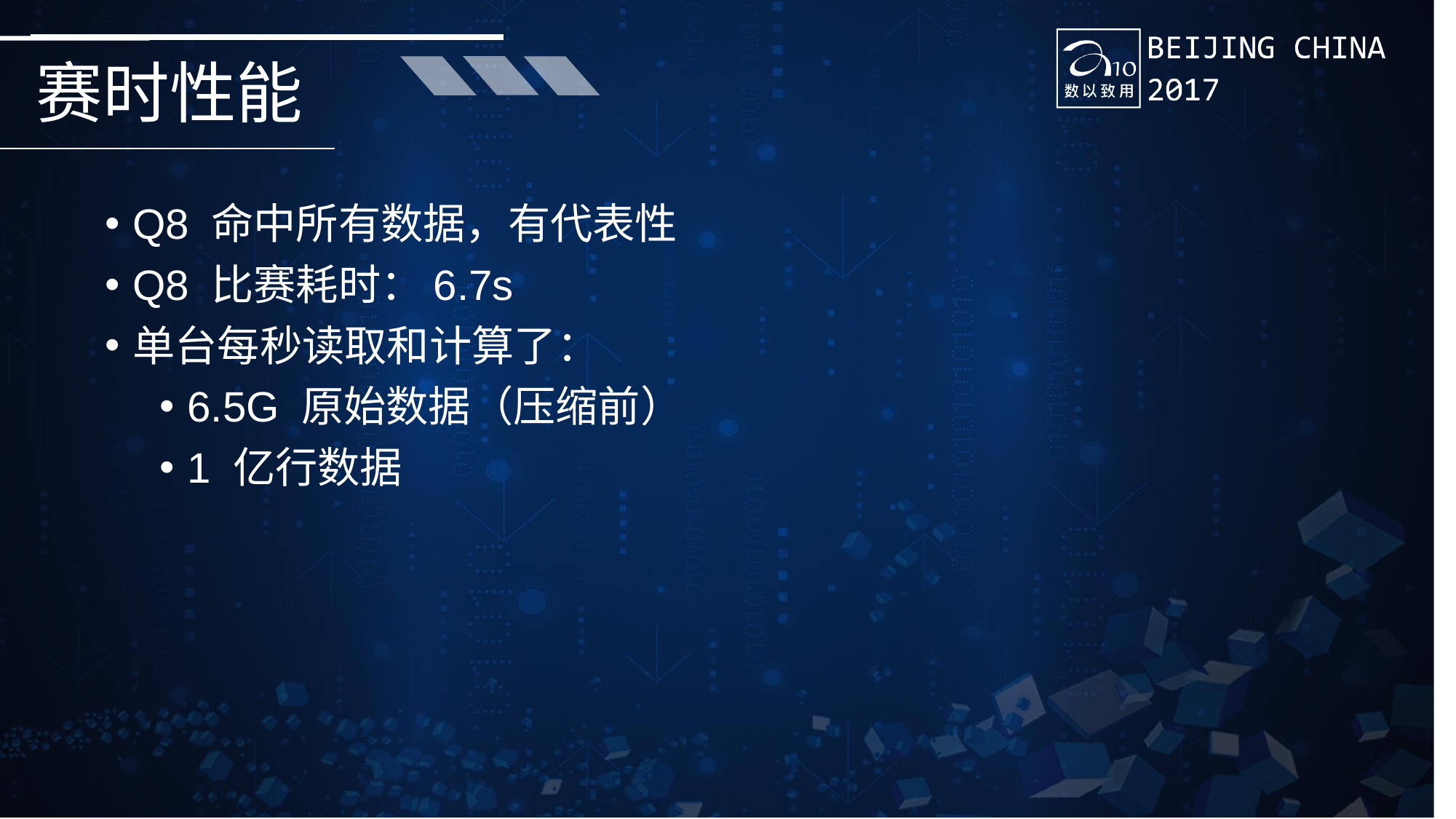

# 赛时性能
Q8 命中所有数据，有代表性
Q8 比赛耗时：6.7s
单台每秒读取和计算了：
6.5G 原始数据（压缩前）
1 亿行数据